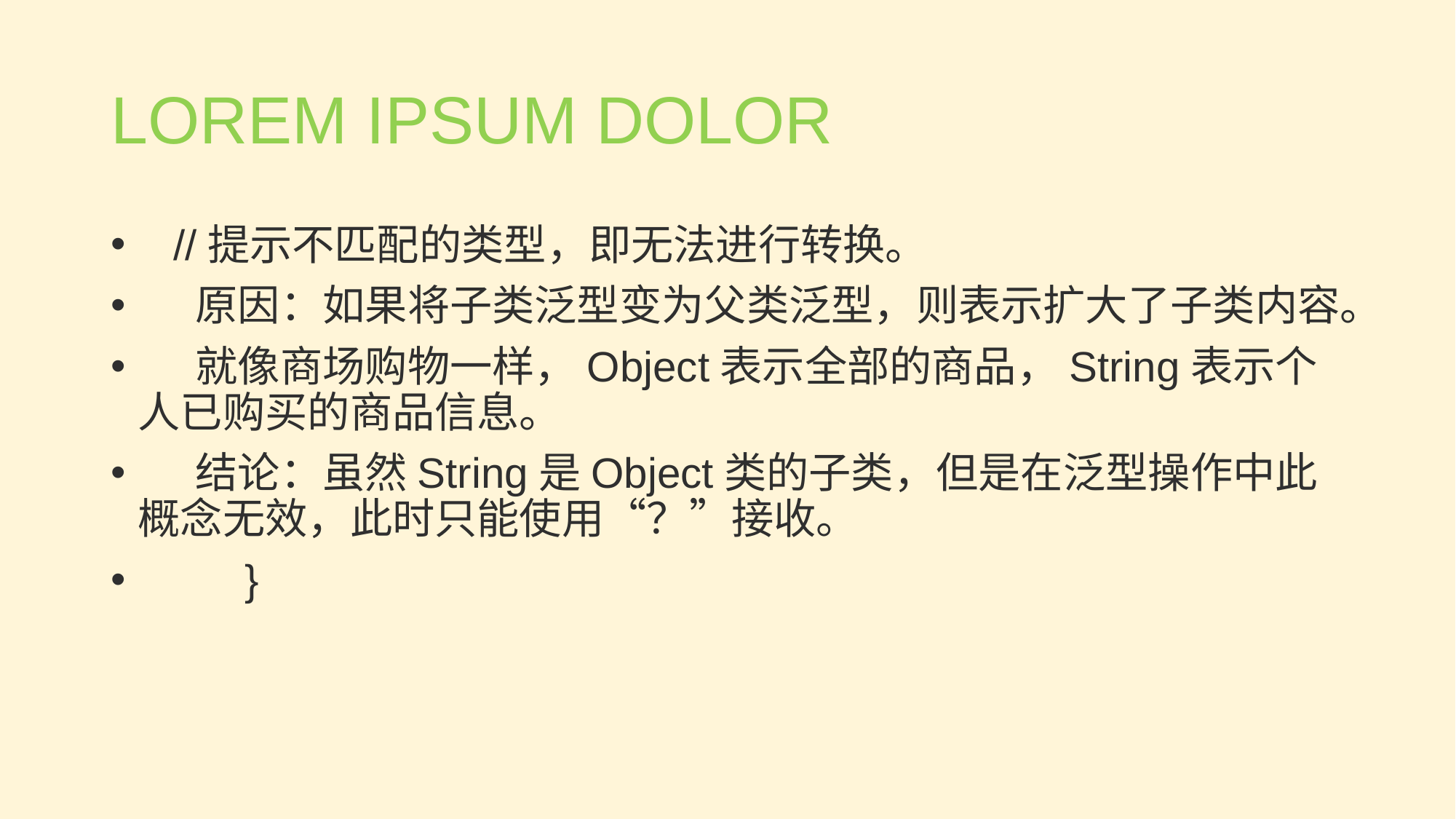

LOREM IPSUM DOLOR
   //提示不匹配的类型，即无法进行转换。
     原因：如果将子类泛型变为父类泛型，则表示扩大了子类内容。
     就像商场购物一样，Object表示全部的商品，String表示个人已购买的商品信息。
     结论：虽然String是Object类的子类，但是在泛型操作中此概念无效，此时只能使用“？”接收。
         }